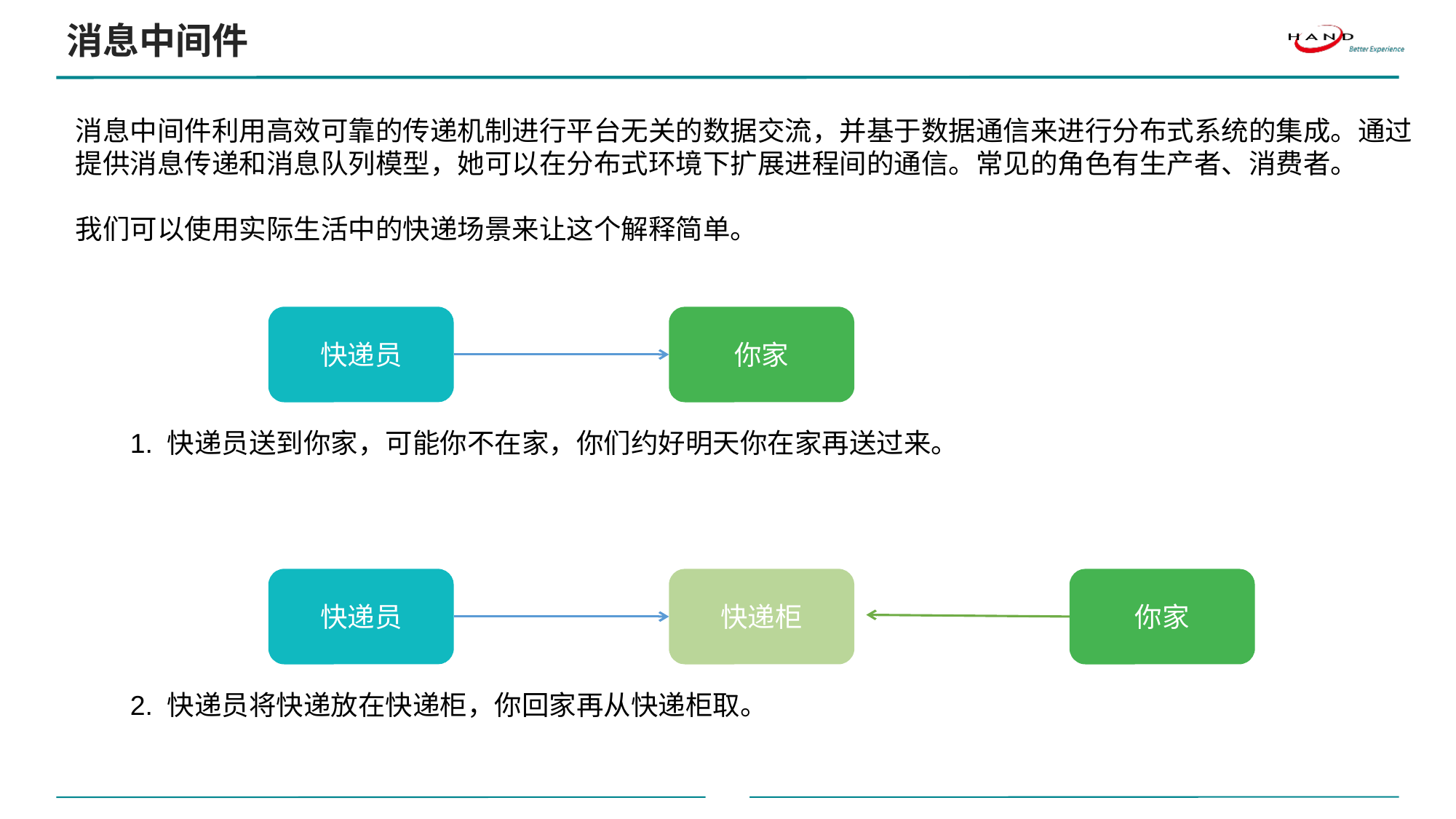

消息中间件
消息中间件利用高效可靠的传递机制进行平台无关的数据交流，并基于数据通信来进行分布式系统的集成。通过
提供消息传递和消息队列模型，她可以在分布式环境下扩展进程间的通信。常见的角色有生产者、消费者。

我们可以使用实际生活中的快递场景来让这个解释简单。
快递员
你家
1. 快递员送到你家，可能你不在家，你们约好明天你在家再送过来。
快递员
快递柜
你家
2. 快递员将快递放在快递柜，你回家再从快递柜取。
2